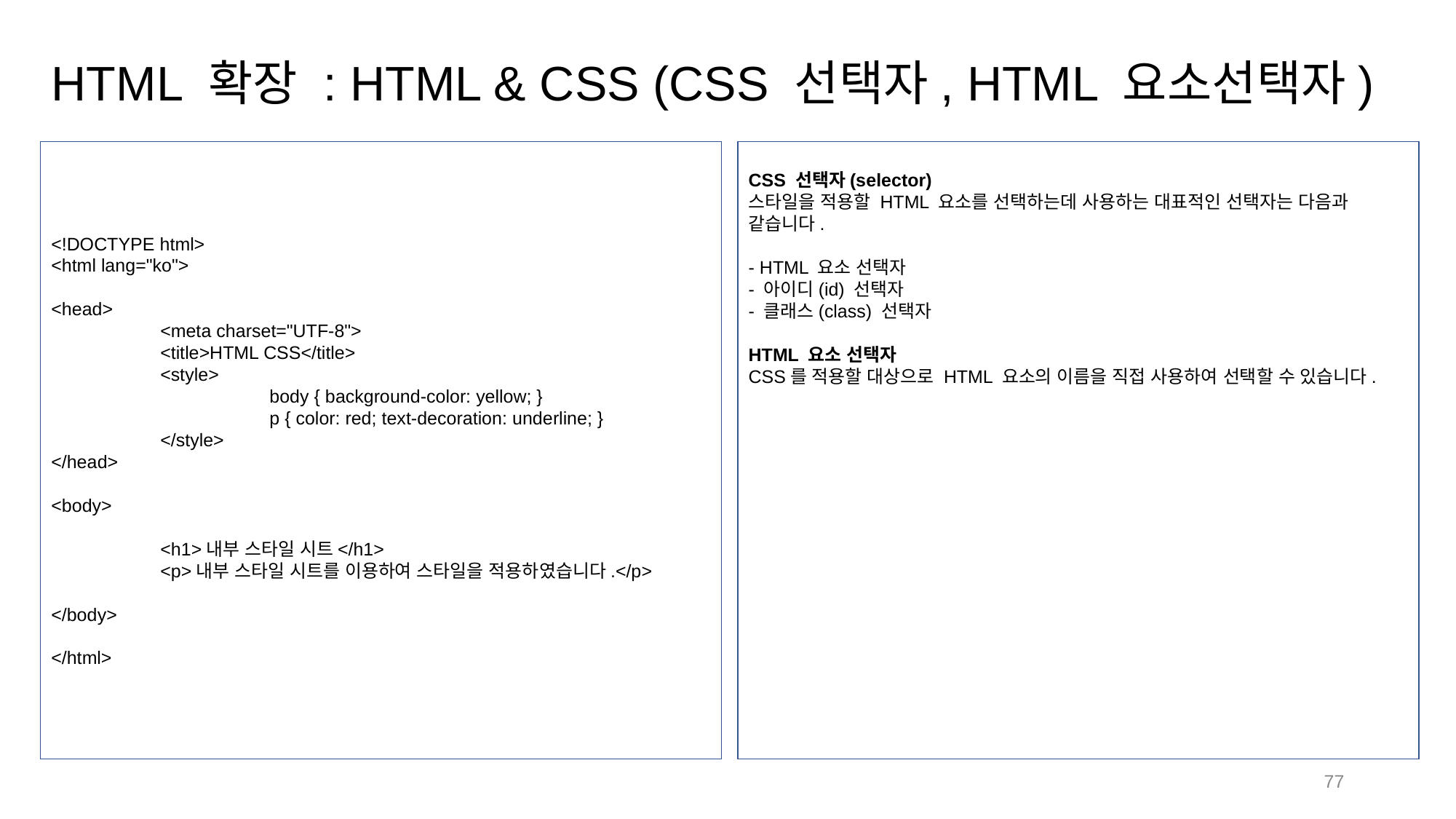

# HTML 확장 : HTML & CSS (CSS 선택자, HTML 요소선택자)
<!DOCTYPE html>
<html lang="ko">

<head>
	<meta charset="UTF-8">
	<title>HTML CSS</title>
	<style>
		body { background-color: yellow; }
		p { color: red; text-decoration: underline; }
	</style>
</head>

<body>

	<h1>내부 스타일 시트</h1>
	<p>내부 스타일 시트를 이용하여 스타일을 적용하였습니다.</p>

</body>

</html>

CSS 선택자(selector)
스타일을 적용할 HTML 요소를 선택하는데 사용하는 대표적인 선택자는 다음과 같습니다.

- HTML 요소 선택자
- 아이디(id) 선택자
- 클래스(class) 선택자

HTML 요소 선택자
CSS를 적용할 대상으로 HTML 요소의 이름을 직접 사용하여 선택할 수 있습니다.

77